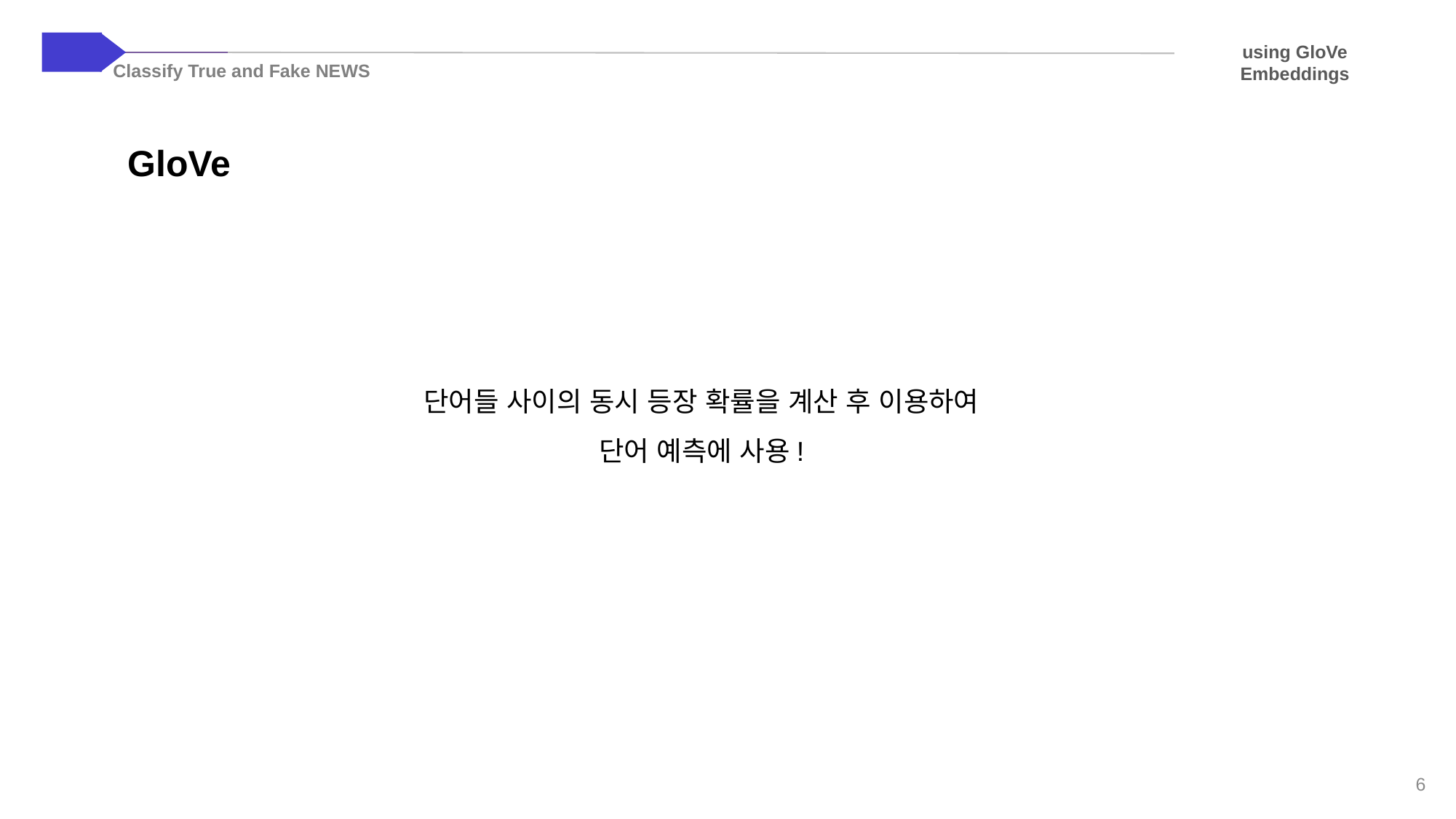

01
using GloVe Embeddings
Classify True and Fake NEWS
GloVe
단어들 사이의 동시 등장 확률을 계산 후 이용하여
단어 예측에 사용!
6